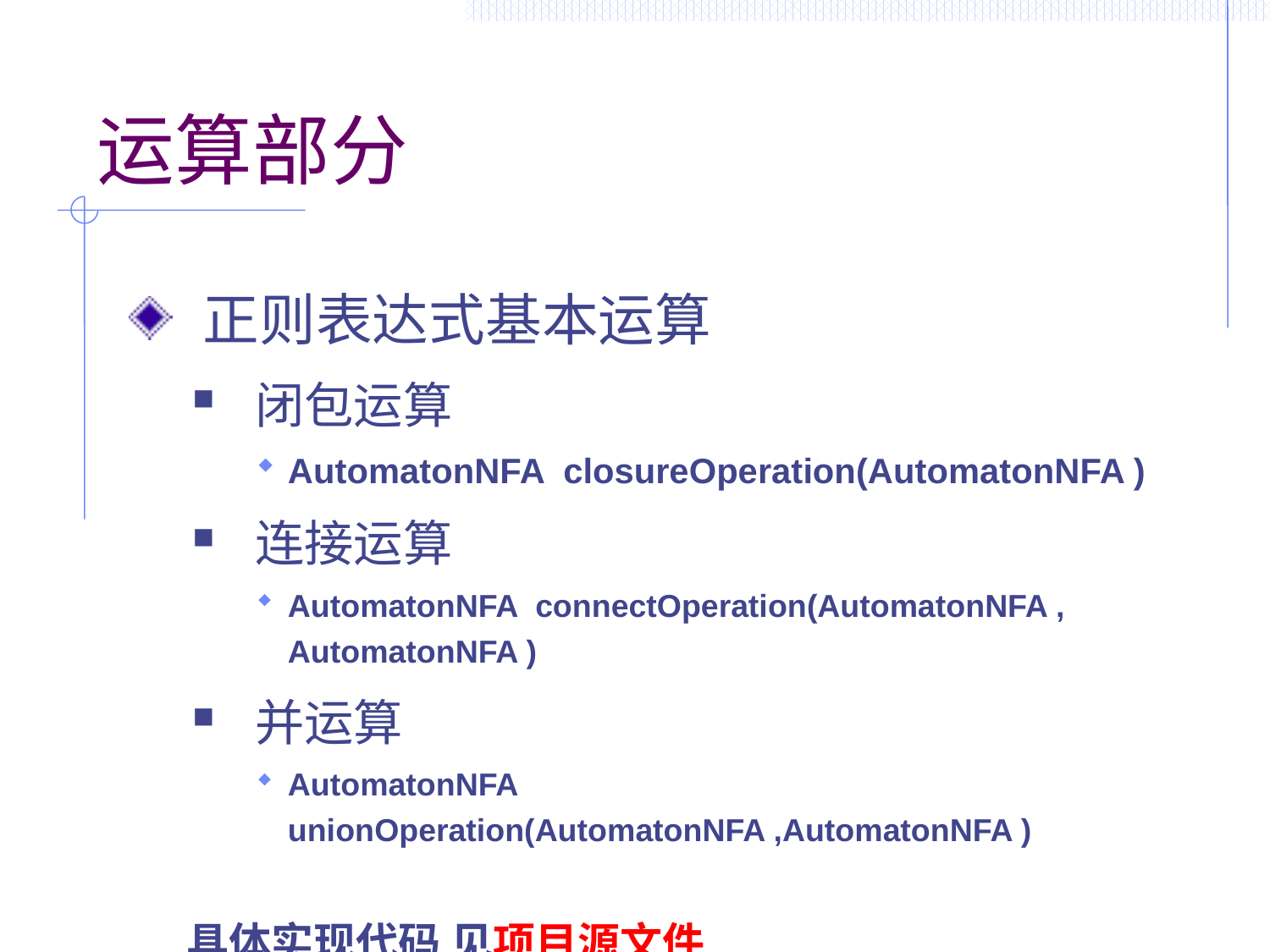

# 运算部分
 正则表达式基本运算
 闭包运算
AutomatonNFA  closureOperation(AutomatonNFA )
 连接运算
AutomatonNFA  connectOperation(AutomatonNFA , AutomatonNFA )
 并运算
AutomatonNFA  unionOperation(AutomatonNFA ,AutomatonNFA )

     具体实现代码 见项目源文件